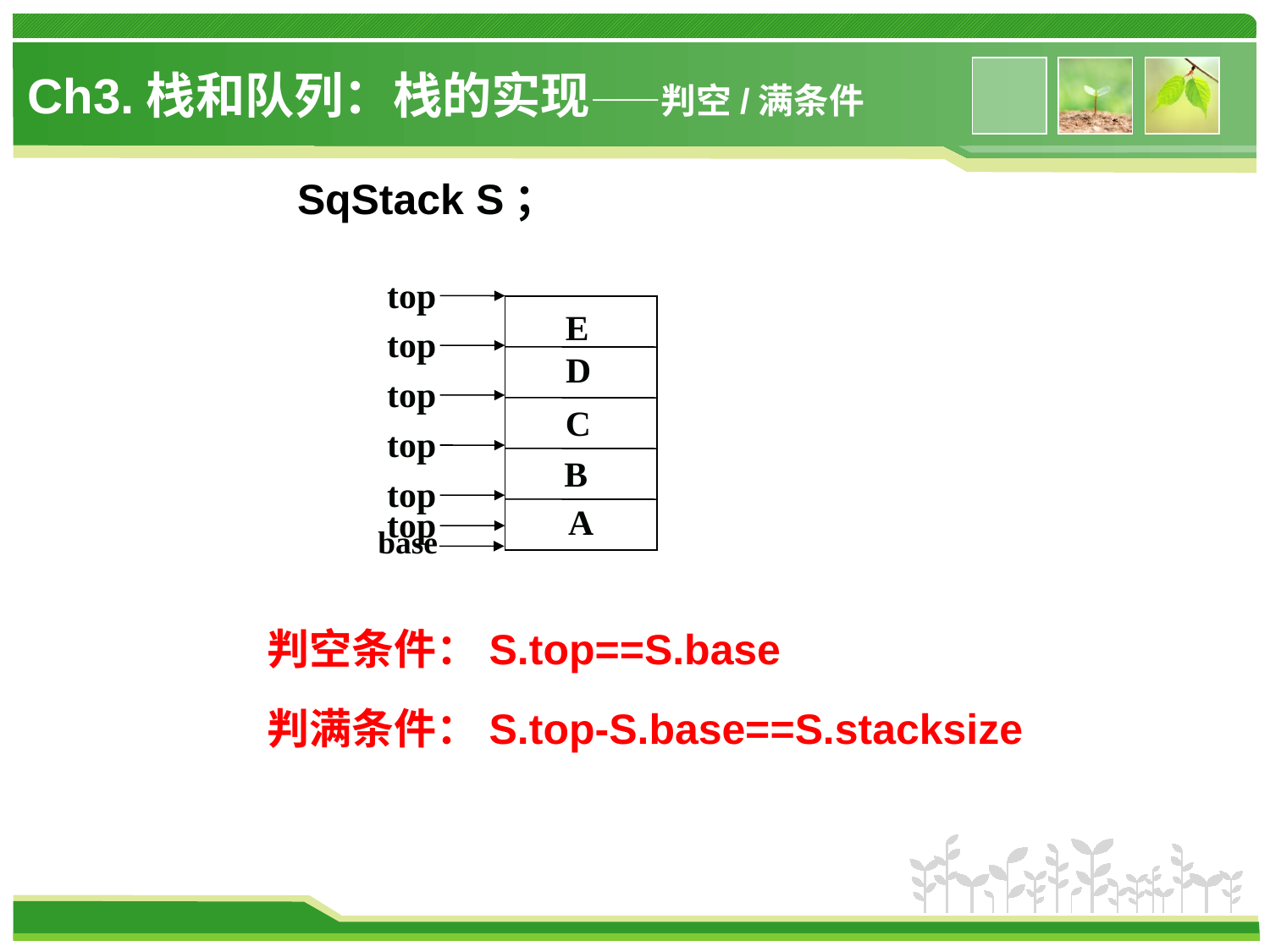

# Ch3.栈和队列：栈的实现——判空/满条件
SqStack S；
top

E
top

D
top

C
top

B
top

A

top

base

判空条件：S.top==S.base
判满条件：S.top-S.base==S.stacksize
10